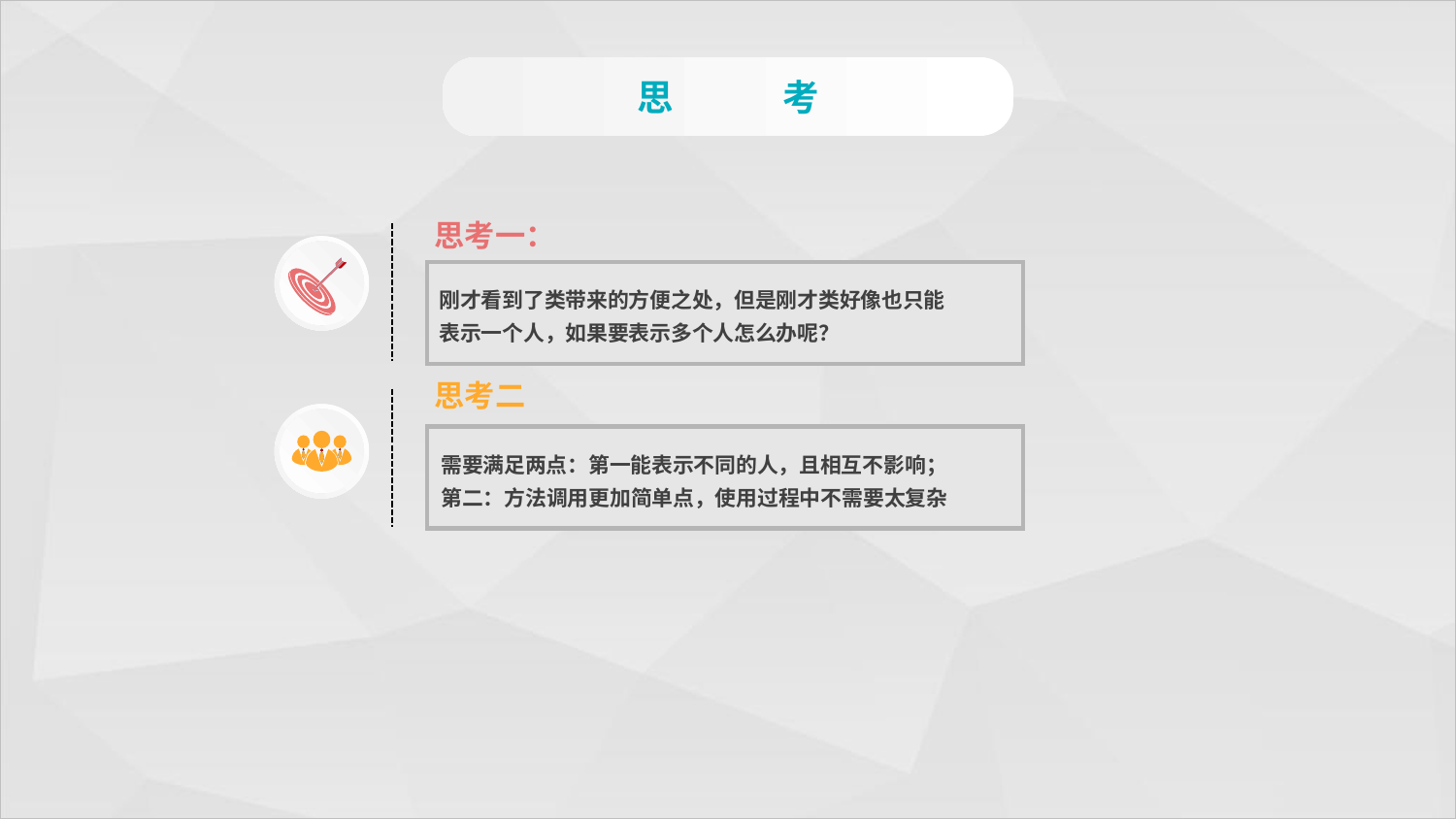

思	考
思考一：

刚才看到了类带来的方便之处，但是刚才类好像也只能表示一个人，如果要表示多个人怎么办呢？
思考二

需要满足两点：第一能表示不同的人，且相互不影响；第二：方法调用更加简单点，使用过程中不需要太复杂